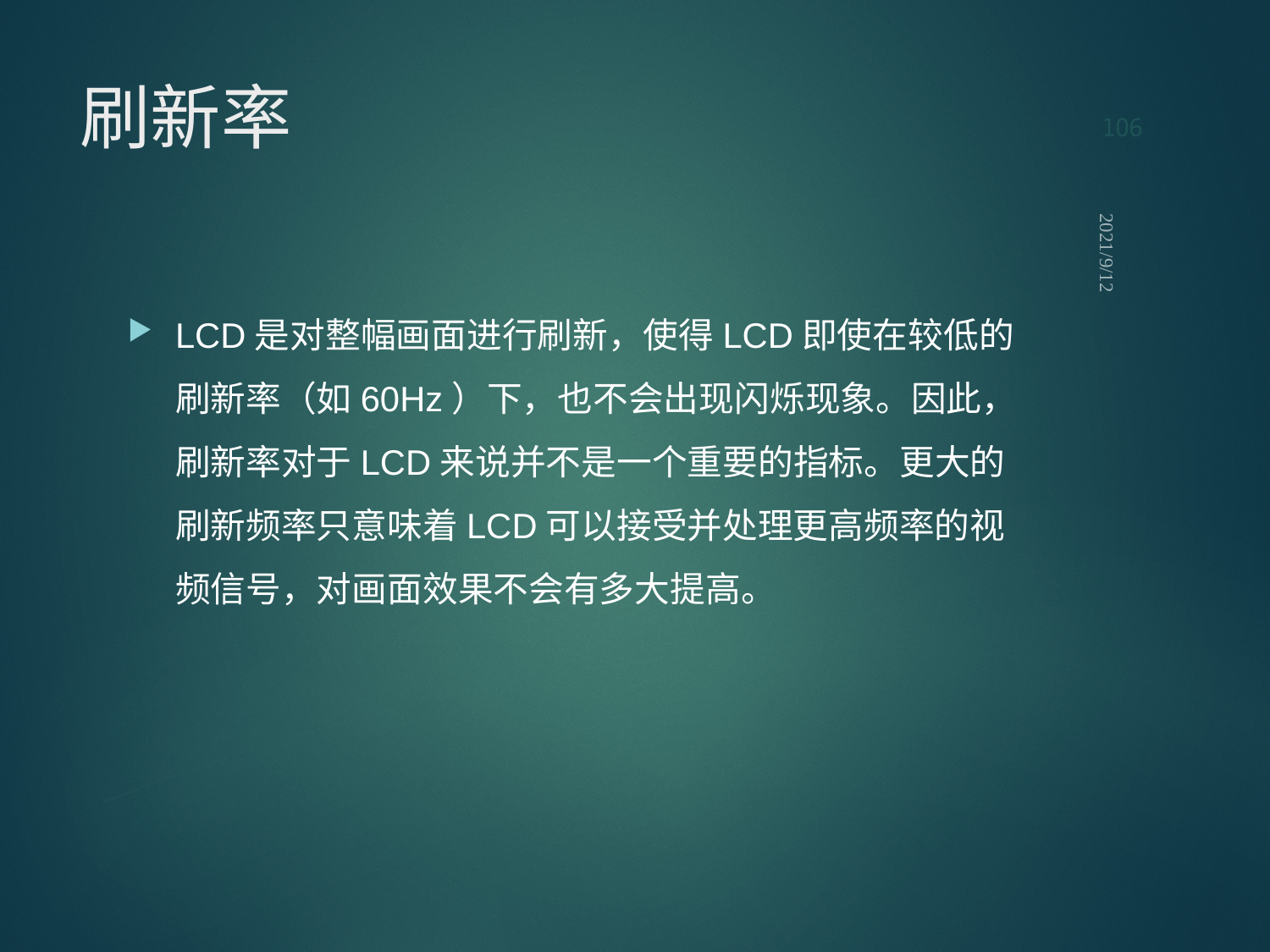

106
# 刷新率
2021/9/12
LCD是对整幅画面进行刷新，使得LCD即使在较低的刷新率（如60Hz）下，也不会出现闪烁现象。因此，刷新率对于LCD来说并不是一个重要的指标。更大的刷新频率只意味着LCD可以接受并处理更高频率的视频信号，对画面效果不会有多大提高。